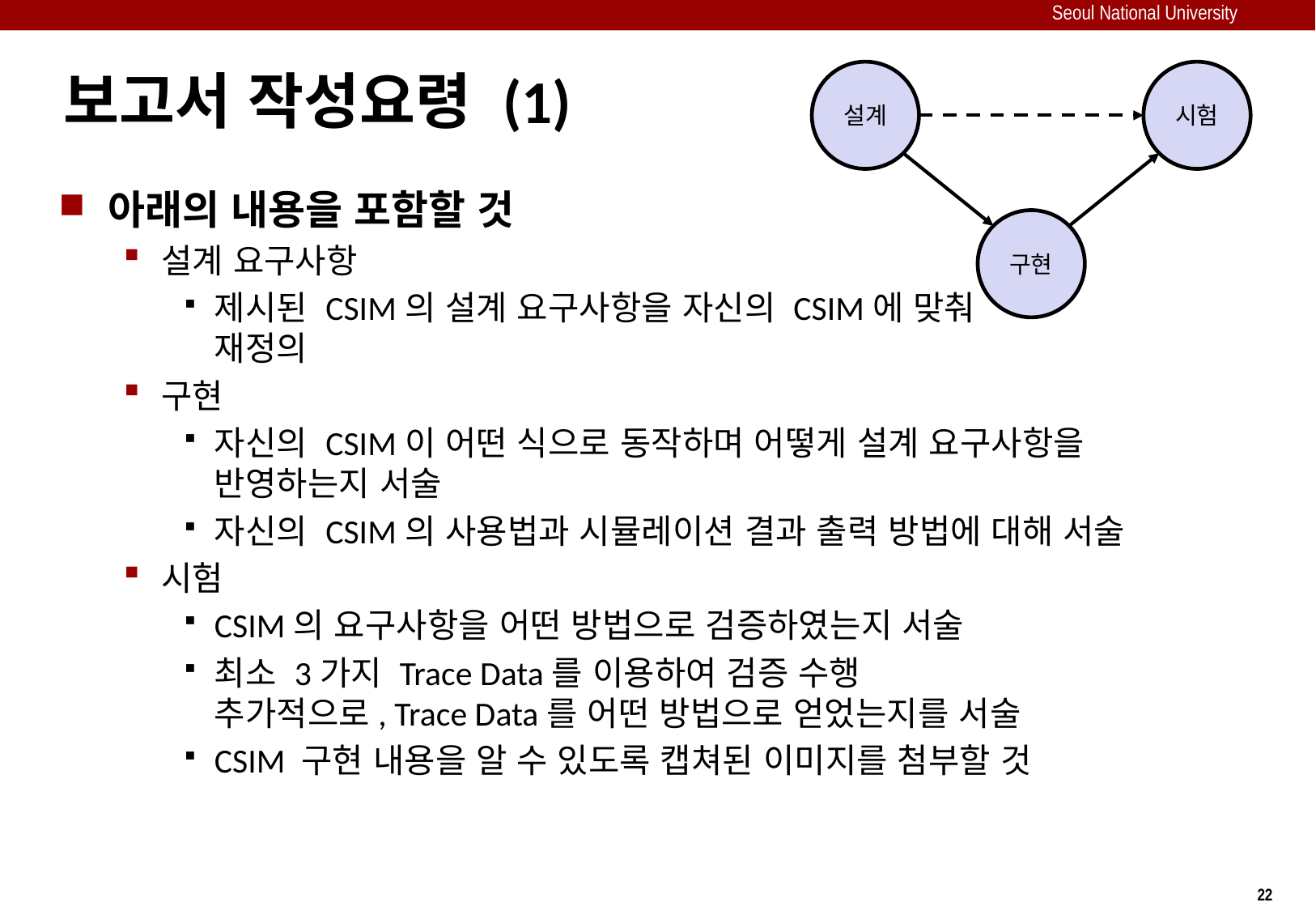

# 보고서 작성요령 (1)
설계
시험
구현
아래의 내용을 포함할 것
설계 요구사항
제시된 CSIM의 설계 요구사항을 자신의 CSIM에 맞춰
재정의
구현
자신의 CSIM이 어떤 식으로 동작하며 어떻게 설계 요구사항을
반영하는지 서술
자신의 CSIM의 사용법과 시뮬레이션 결과 출력 방법에 대해 서술
시험
CSIM의 요구사항을 어떤 방법으로 검증하였는지 서술
최소 3가지 Trace Data를 이용하여 검증 수행
추가적으로, Trace Data를 어떤 방법으로 얻었는지를 서술
CSIM 구현 내용을 알 수 있도록 캡쳐된 이미지를 첨부할 것